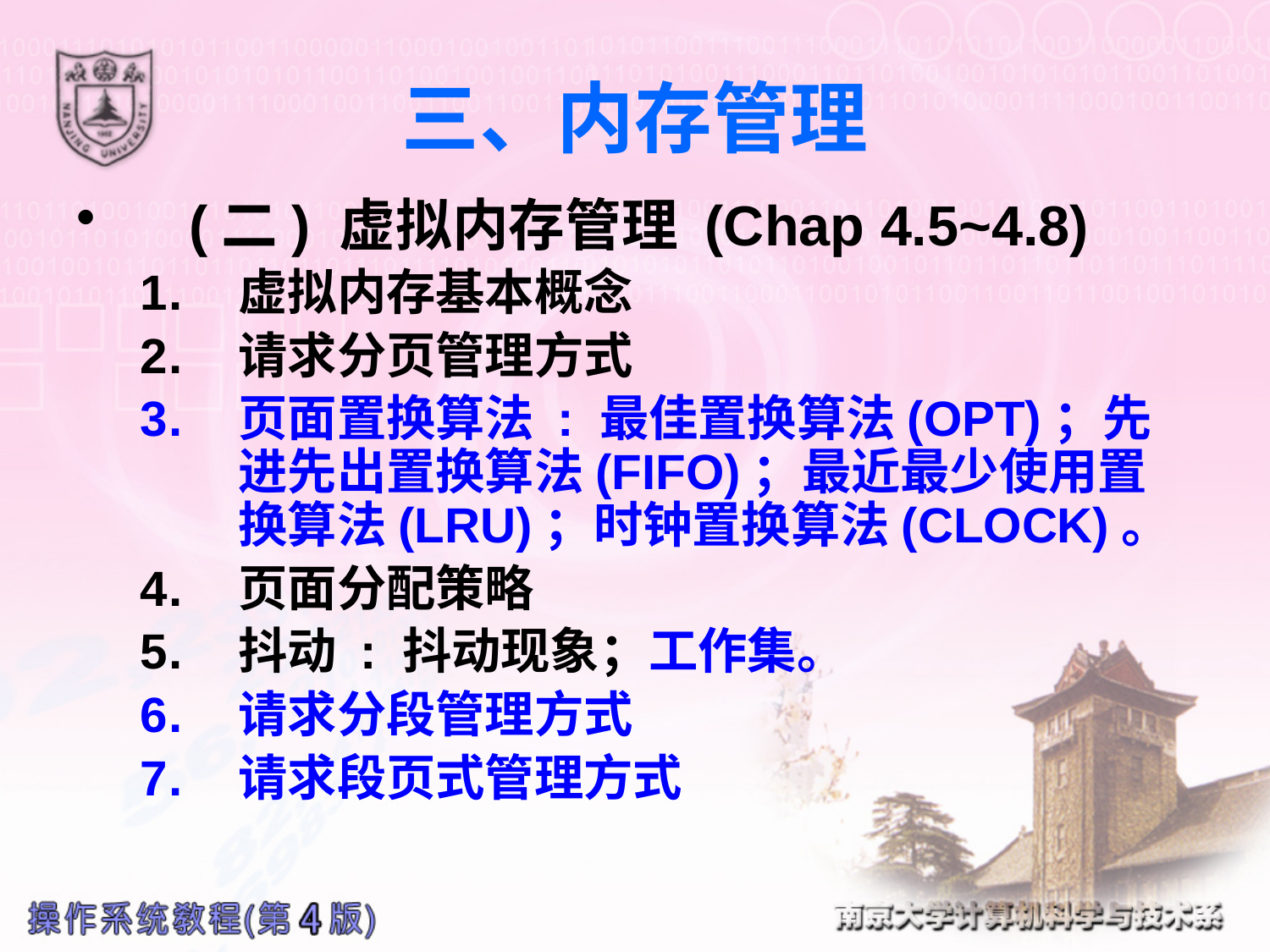

# 三、内存管理
(二) 虚拟内存管理 (Chap 4.5~4.8)
虚拟内存基本概念
请求分页管理方式
页面置换算法 : 最佳置换算法(OPT)；先进先出置换算法(FIFO)；最近最少使用置换算法(LRU)；时钟置换算法(CLOCK)。
页面分配策略
抖动 : 抖动现象；工作集。
请求分段管理方式
请求段页式管理方式